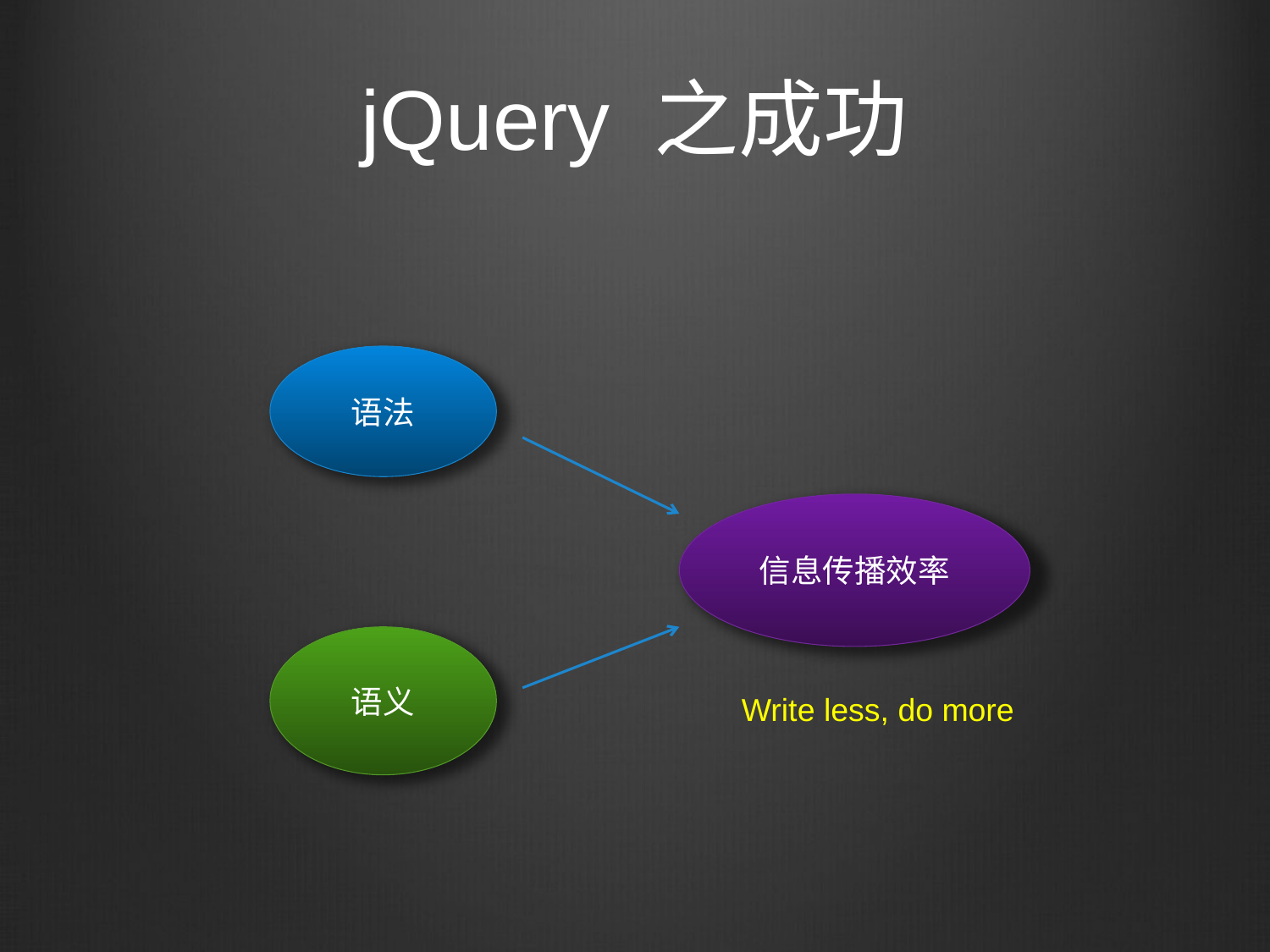

# jQuery 之成功
语法
信息传播效率
语义
Write less, do more